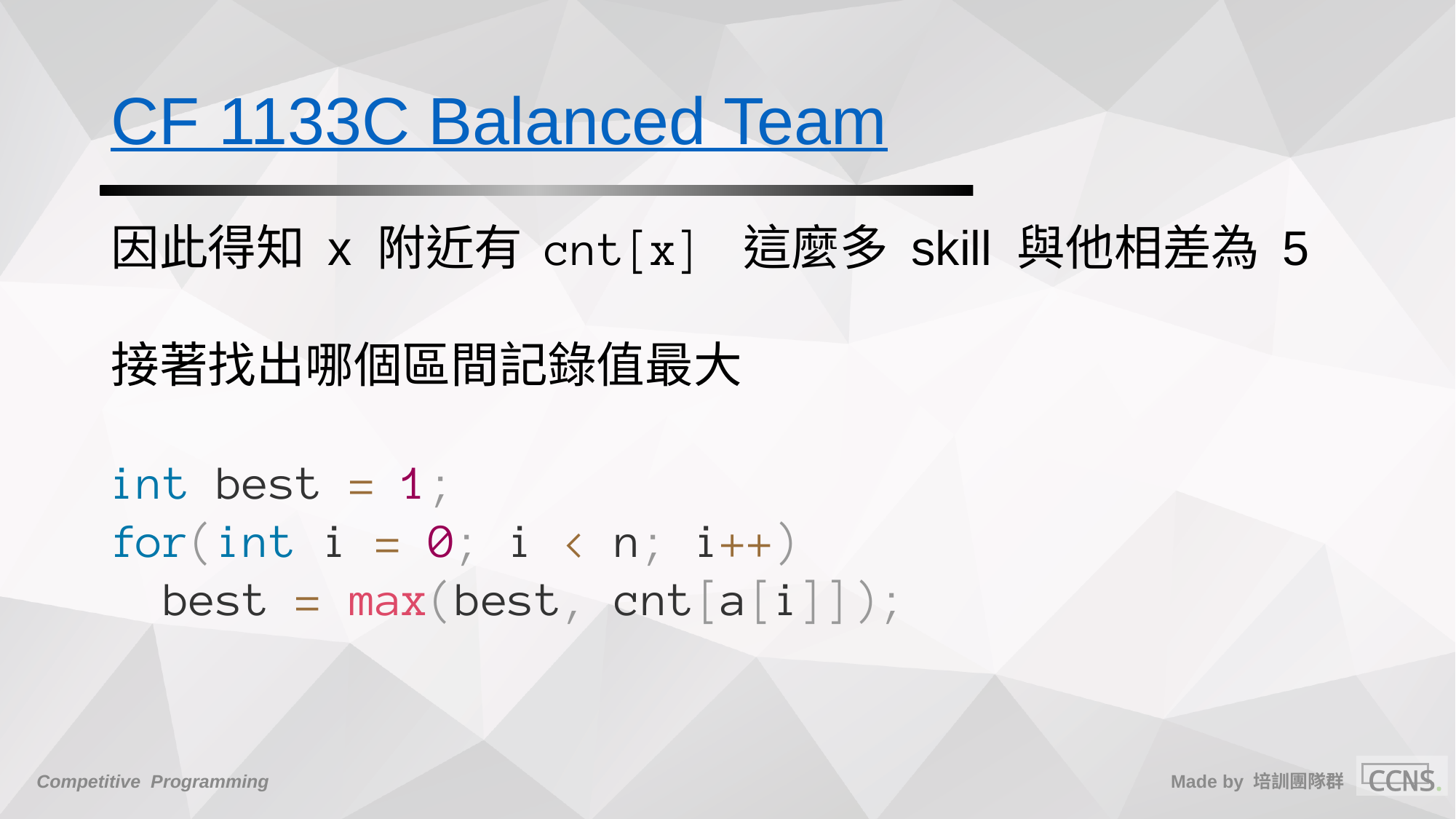

# CF 1133C Balanced Team
因此得知 x 附近有 cnt[x] 這麼多 skill 與他相差為 5

接著找出哪個區間記錄值最大

int best = 1;
for(int i = 0; i < n; i++)
  best = max(best, cnt[a[i]]);